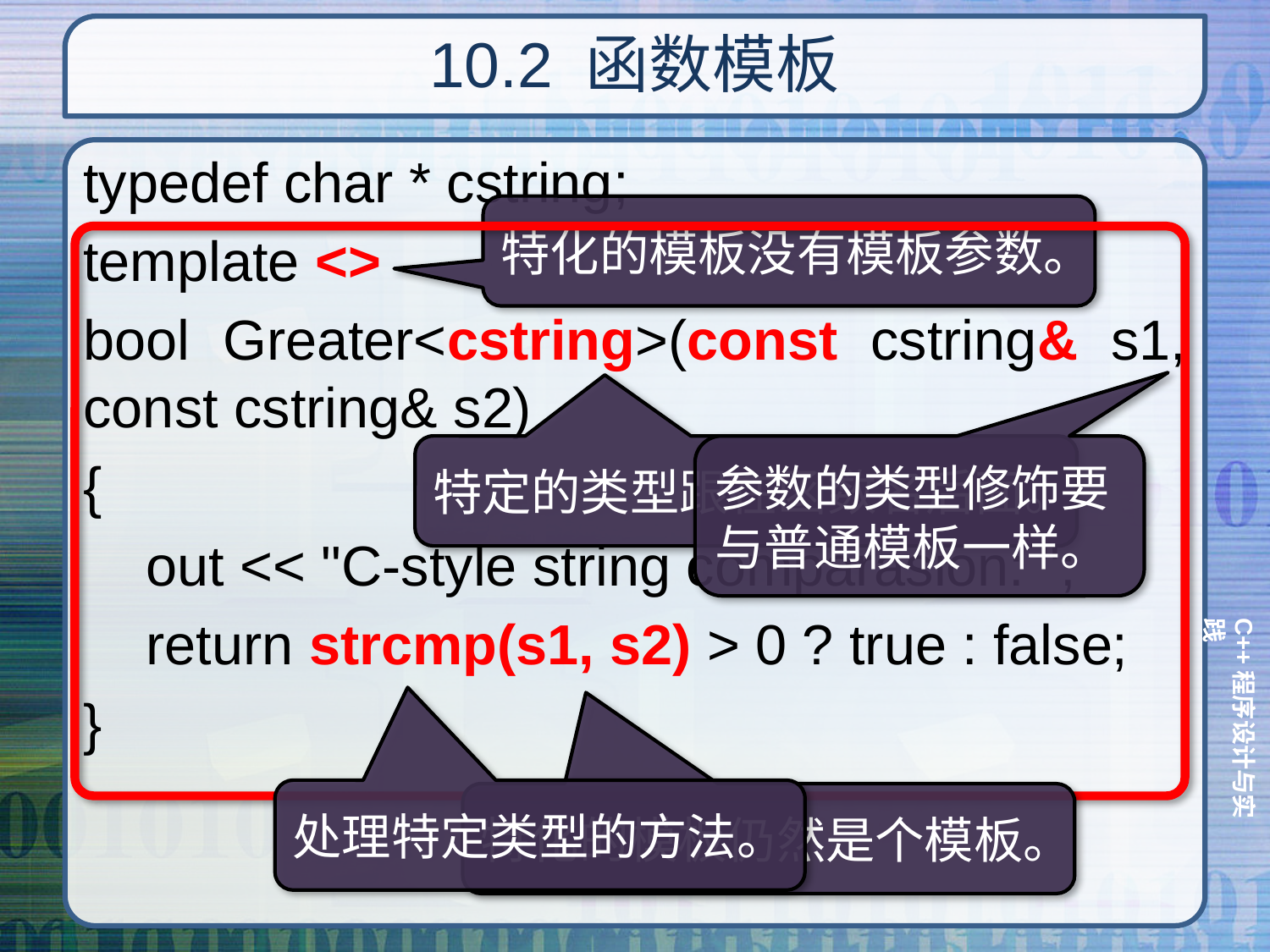

# 10.2 函数模板
typedef char * cstring;
template <>
bool Greater<cstring>(const cstring& s1, const cstring& s2)
{
    out << "C-style string comparasion: ";
    return strcmp(s1, s2) > 0 ? true : false;
}
特化的模板没有模板参数。

特定的类型跟在函数名后面。
参数的类型修饰要与普通模板一样。
处理特定类型的方法。
特化的模板仍然是个模板。